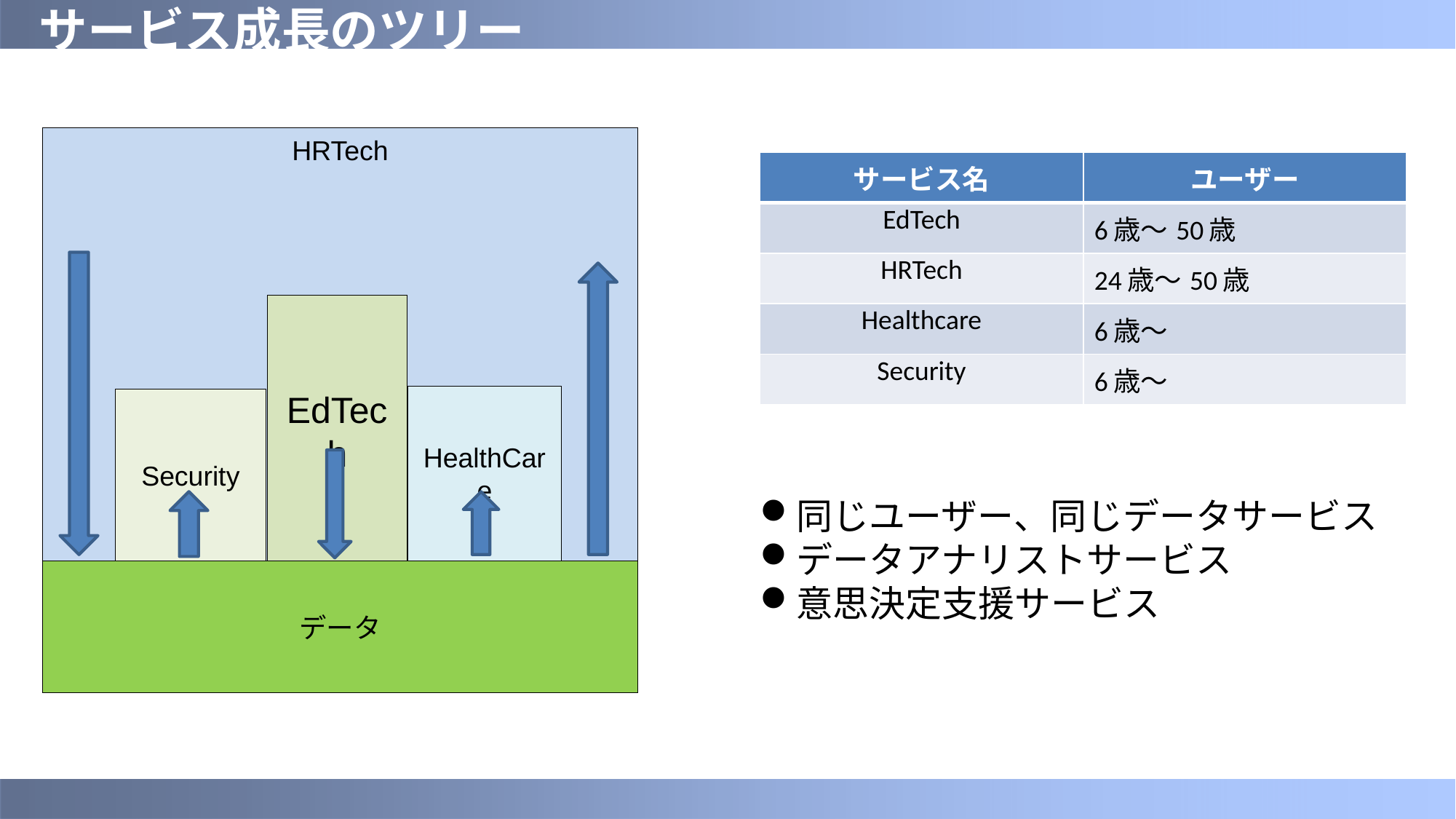

# サービス成長のツリー
HRTech
| サービス名 | ユーザー |
| --- | --- |
| EdTech | 6歳～50歳 |
| HRTech | 24歳～50歳 |
| Healthcare | 6歳～ |
| Security | 6歳～ |

EdTech
HealthCare
Security

同じユーザー、同じデータサービス
データアナリストサービス
意思決定支援サービス

データ